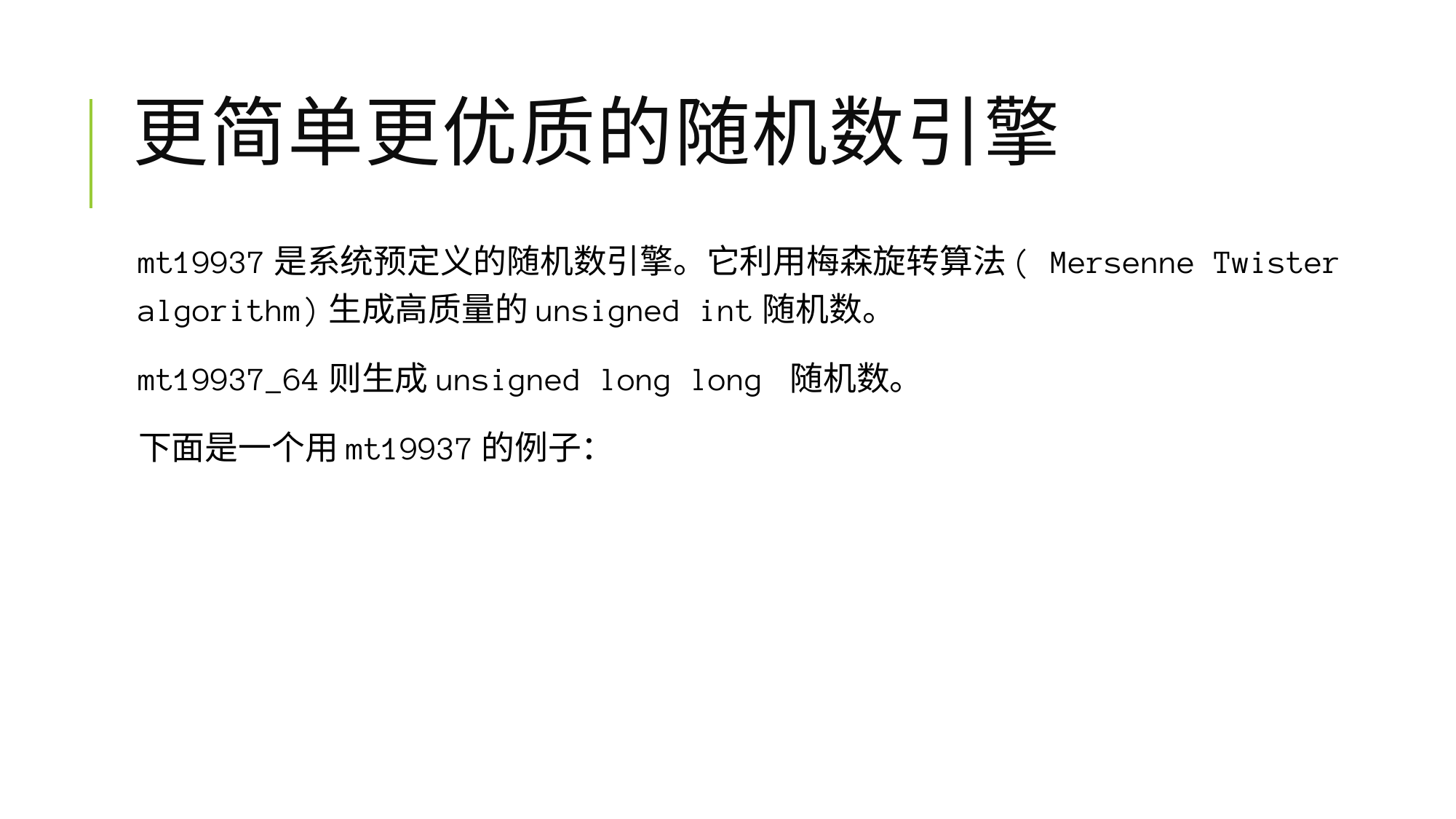

# 更简单更优质的随机数引擎
mt19937是系统预定义的随机数引擎。它利用梅森旋转算法( Mersenne Twister algorithm)生成高质量的unsigned int随机数。
mt19937_64则生成unsigned long long 随机数。
下面是一个用mt19937的例子：